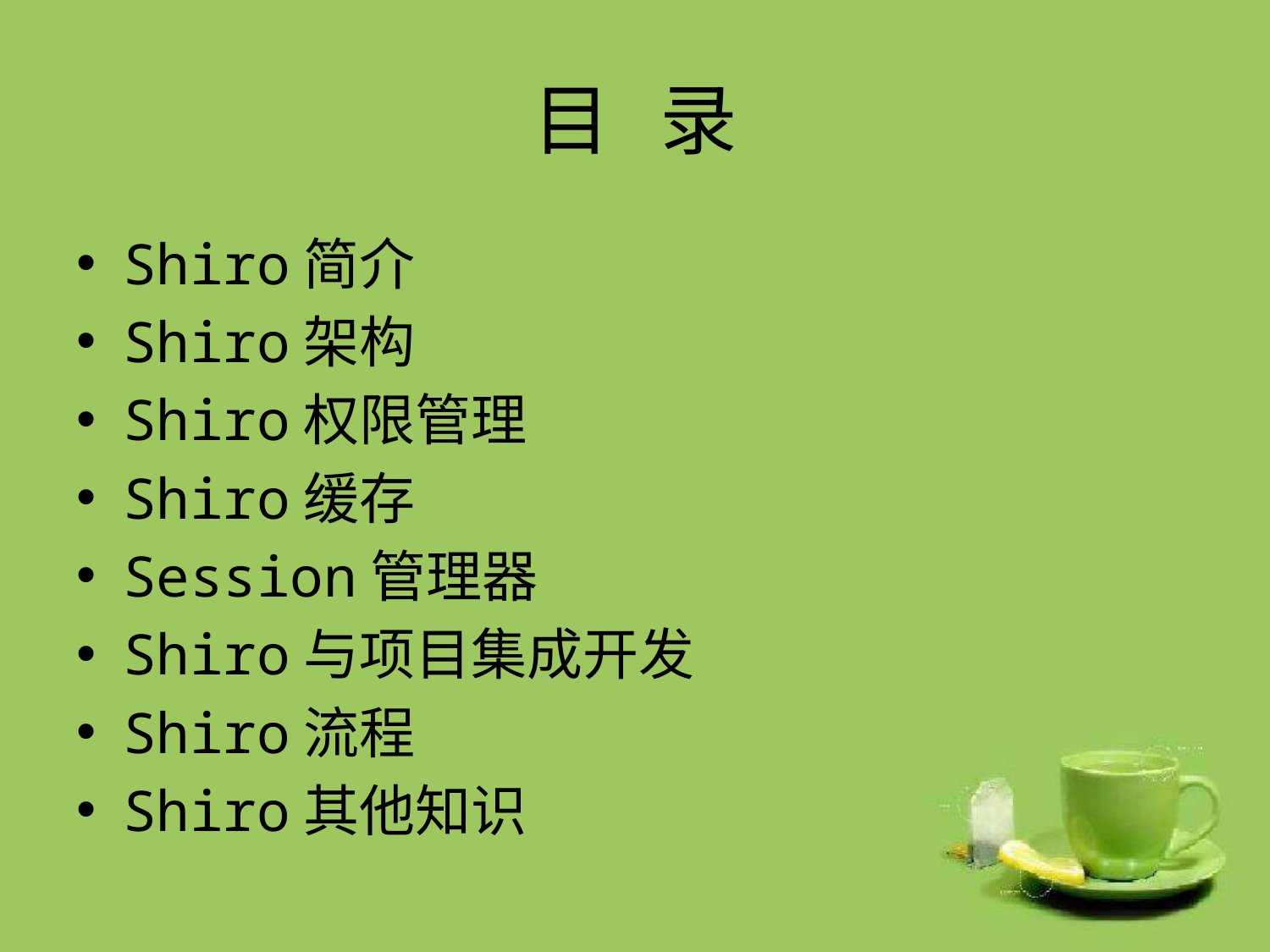

# 目	录
Shiro简介
Shiro架构
Shiro权限管理
Shiro缓存
Session管理器
Shiro与项目集成开发
Shiro流程
Shiro其他知识